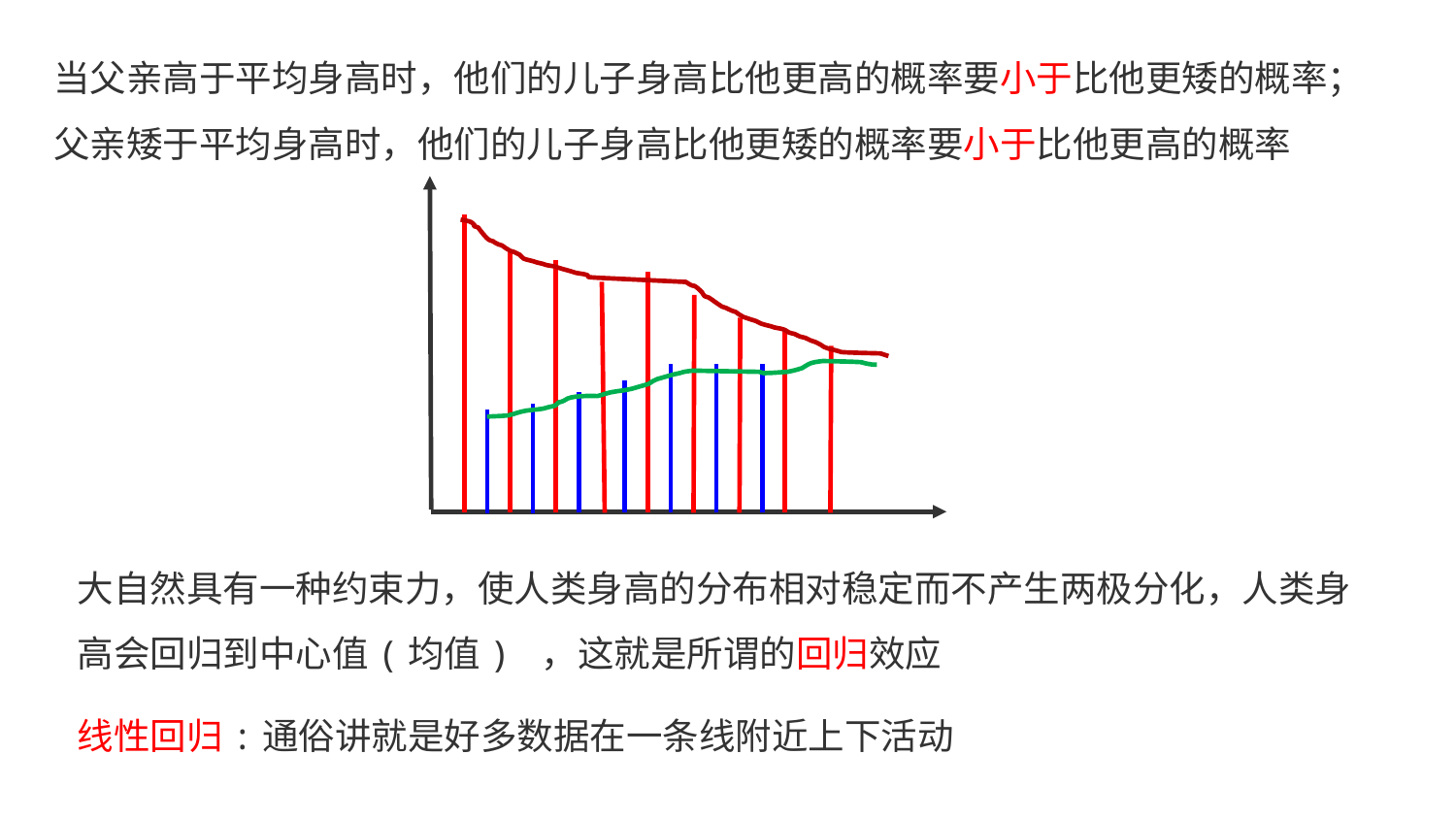

当父亲高于平均身高时，他们的儿子身高比他更高的概率要小于比他更矮的概率；父亲矮于平均身高时，他们的儿子身高比他更矮的概率要小于比他更高的概率

大自然具有一种约束力，使人类身高的分布相对稳定而不产生两极分化，人类身高会回归到中心值(均值) ，这就是所谓的回归效应
线性回归:通俗讲就是好多数据在一条线附近上下活动